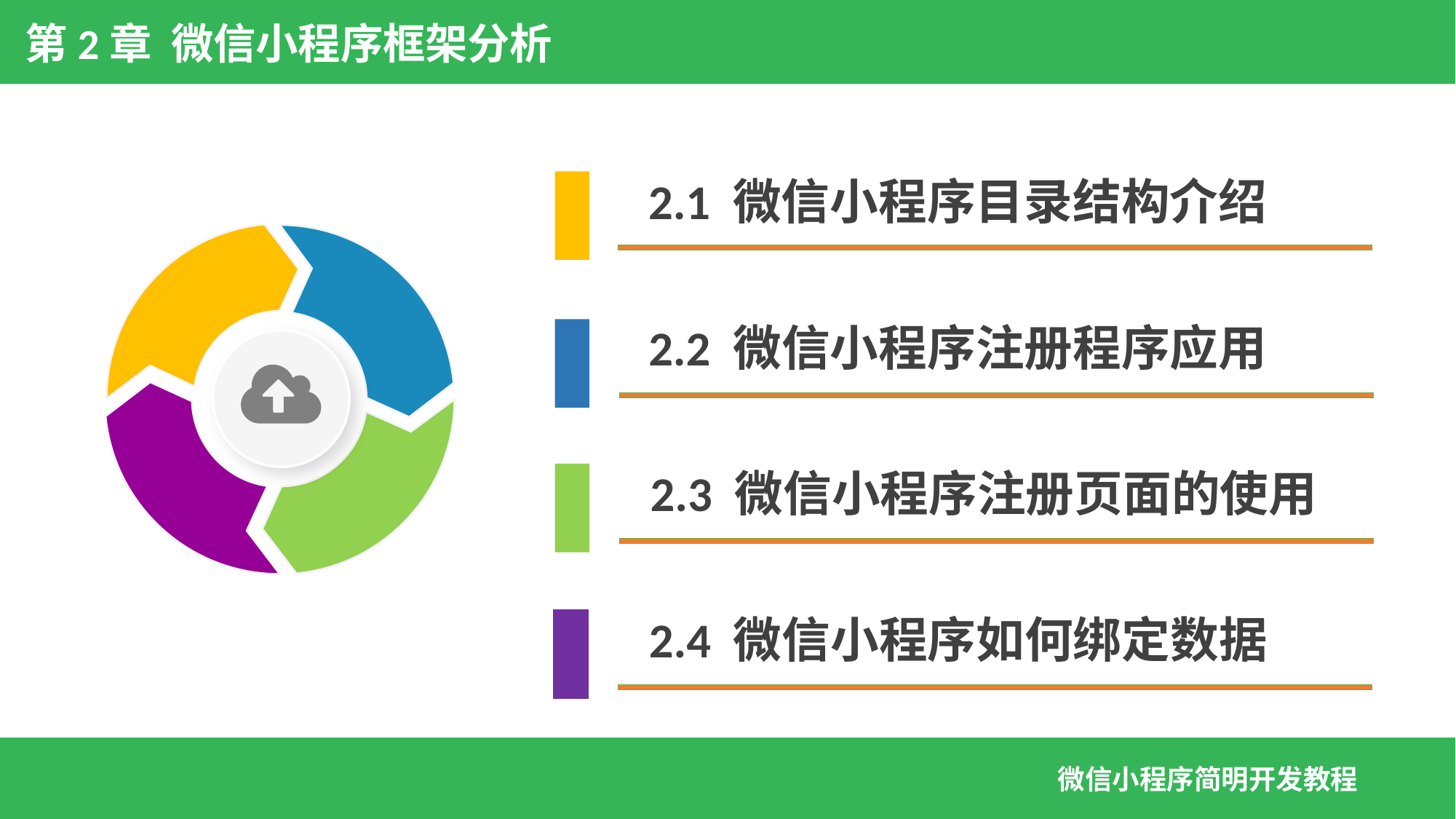

第2章  微信小程序框架分析

2.1 微信小程序目录结构介绍

2.2 微信小程序注册程序应用

2.3 微信小程序注册页面的使用

2.4 微信小程序如何绑定数据

微信小程序简明开发教程